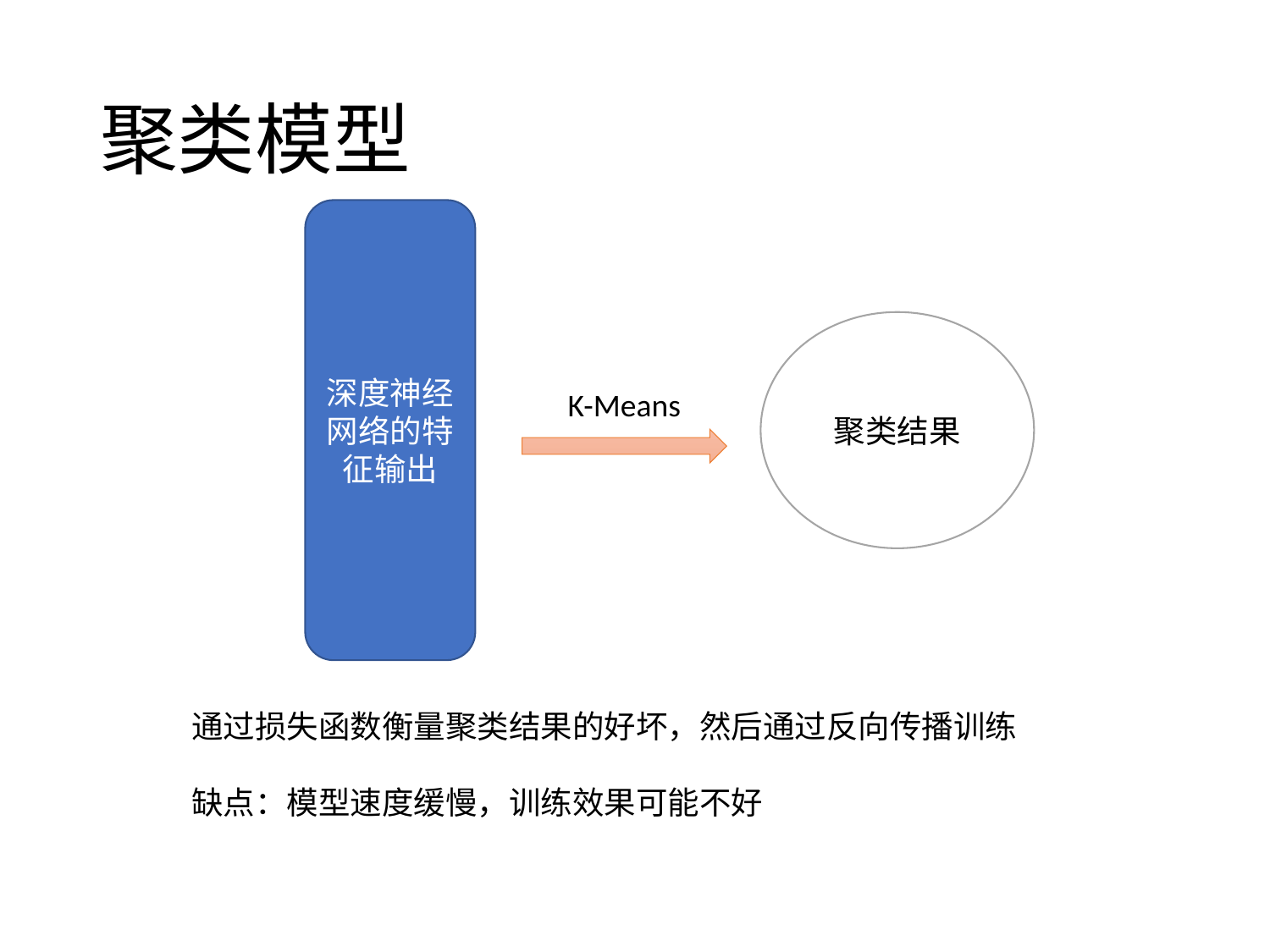

# 聚类模型
深度神经网络的特征输出
聚类结果
K-Means

通过损失函数衡量聚类结果的好坏，然后通过反向传播训练

缺点：模型速度缓慢，训练效果可能不好